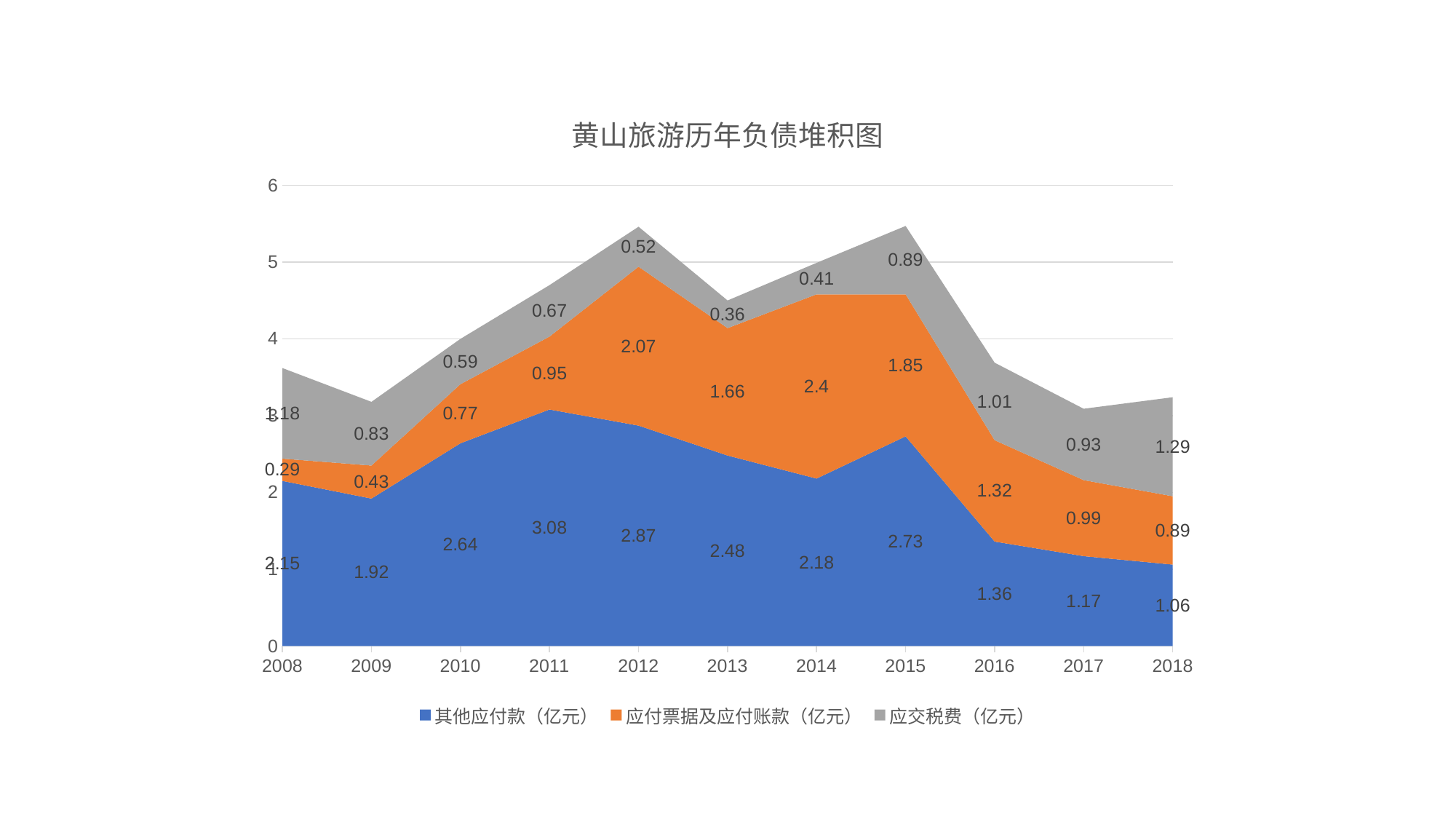

### Chart: 黄山旅游历年负债堆积图

| Category | 其他应付款（亿元） | 应付票据及应付账款（亿元） | 应交税费（亿元） |
|---|---|---|---|
| 2008 | 2.15 | 0.29 | 1.18 |
| 2009 | 1.92 | 0.43 | 0.83 |
| 2010 | 2.64 | 0.77 | 0.59 |
| 2011 | 3.08 | 0.95 | 0.67 |
| 2012 | 2.87 | 2.07 | 0.52 |
| 2013 | 2.48 | 1.66 | 0.36 |
| 2014 | 2.18 | 2.4 | 0.41 |
| 2015 | 2.73 | 1.85 | 0.89 |
| 2016 | 1.36 | 1.32 | 1.01 |
| 2017 | 1.17 | 0.99 | 0.93 |
| 2018 | 1.06 | 0.89 | 1.29 |